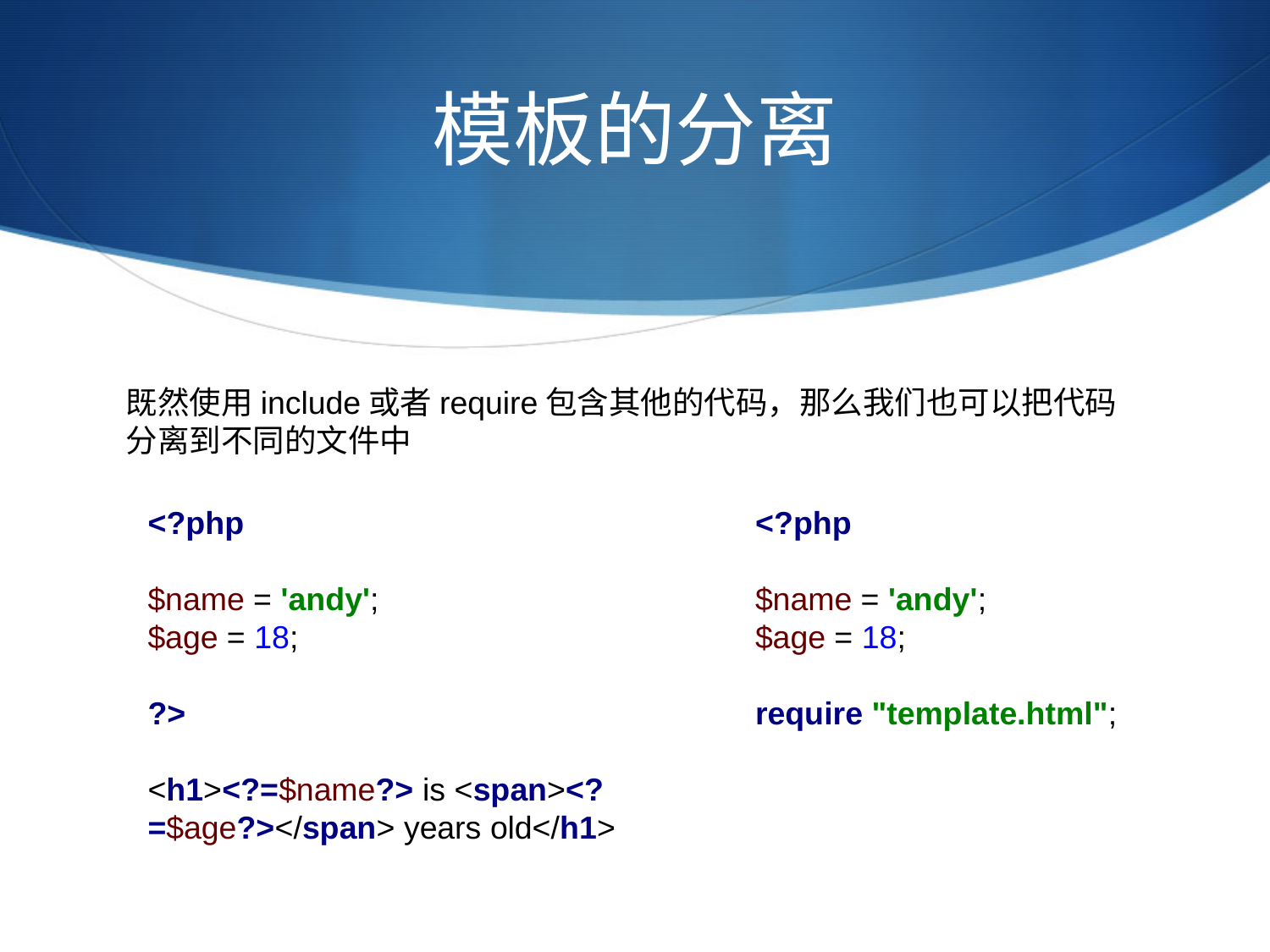

# 模板的分离
既然使用include或者require包含其他的代码，那么我们也可以把代码分离到不同的文件中
<?php
$name = 'andy';
$age = 18;
?>
<h1><?=$name?> is <span><?=$age?></span> years old</h1>
<?php
$name = 'andy';
$age = 18;
require "template.html";